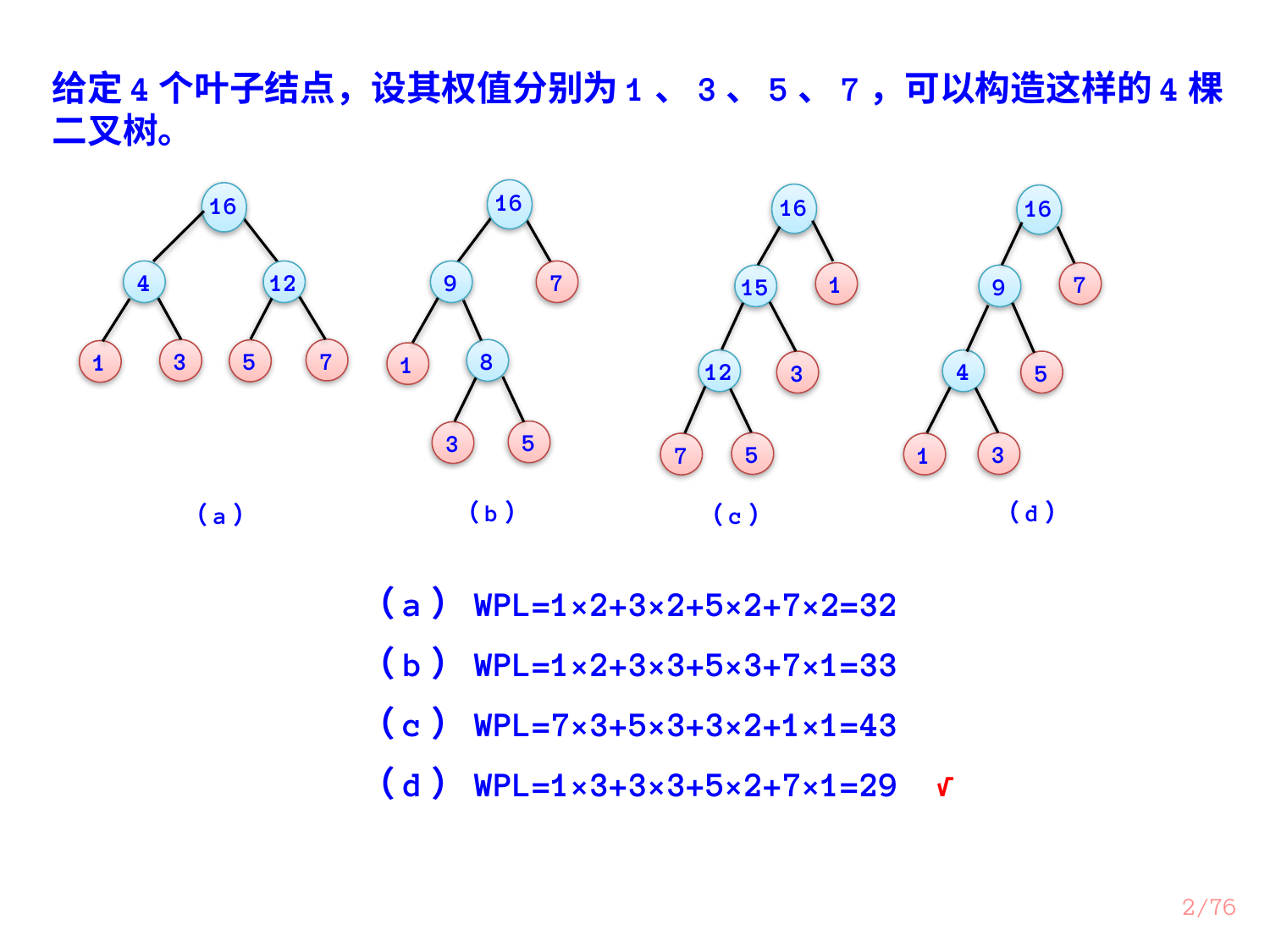

给定4个叶子结点，设其权值分别为1、3、5、7，可以构造这样的4棵二叉树。
16

9
7

8
1

5
3
（b）
16

4
12

7
3
5
1
（a）
16

1
15

12
3

5
7
（c）
16

7
9

4
5

3
1
（d）
（a）WPL=1×2+3×2+5×2+7×2=32
（b）WPL=1×2+3×3+5×3+7×1=33
（c）WPL=7×3+5×3+3×2+1×1=43
（d）WPL=1×3+3×3+5×2+7×1=29  √
2/76